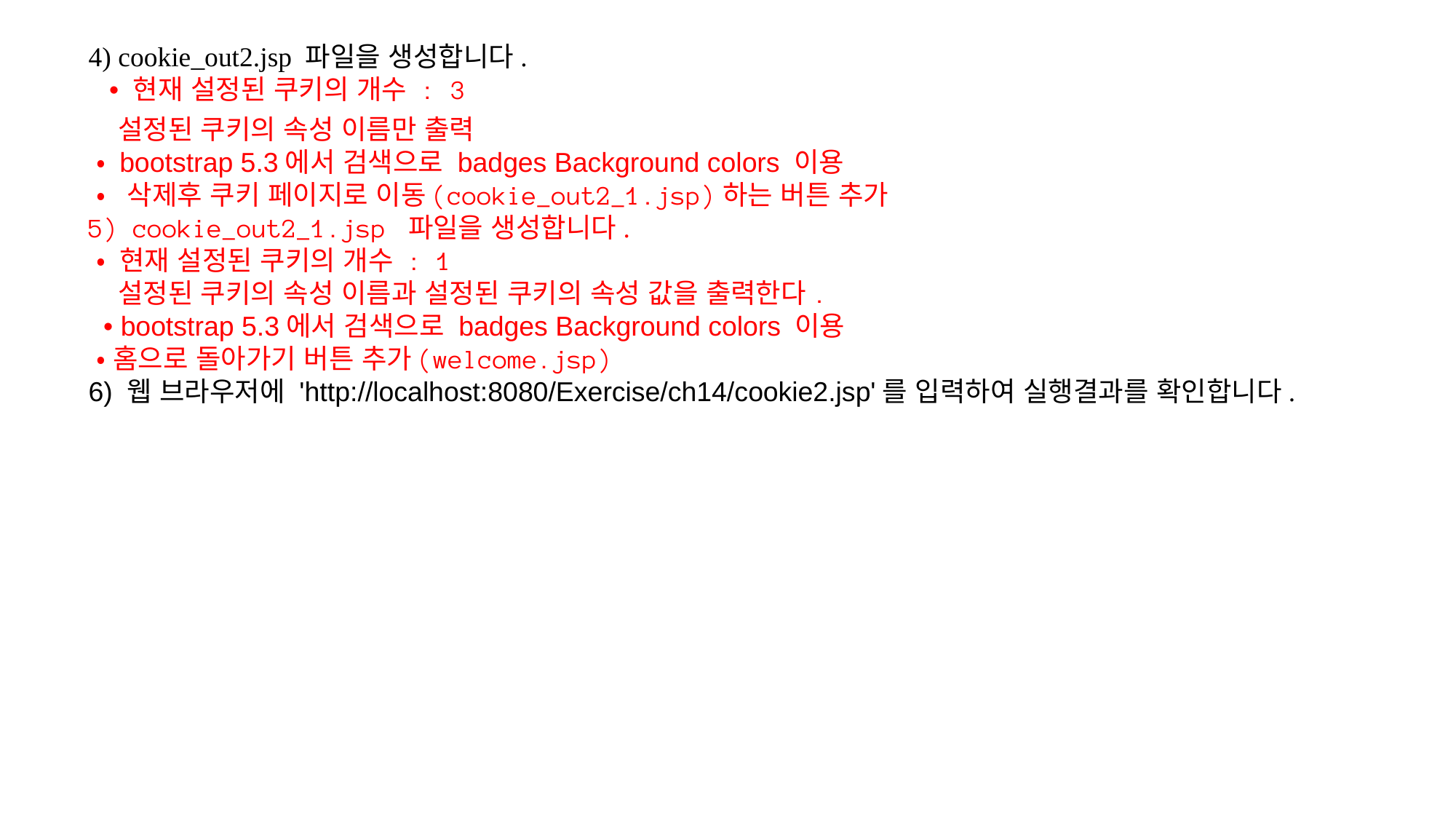

4) cookie_out2.jsp 파일을 생성합니다.
   • 현재 설정된 쿠키의 개수 : 3
   설정된 쿠키의 속성 이름만 출력
 • bootstrap 5.3에서 검색으로 badges Background colors 이용
 •  삭제후 쿠키 페이지로 이동(cookie_out2_1.jsp)하는 버튼 추가
5) cookie_out2_1.jsp 파일을 생성합니다.
 • 현재 설정된 쿠키의 개수 : 1
   설정된 쿠키의 속성 이름과 설정된 쿠키의 속성 값을 출력한다.
 • bootstrap 5.3에서 검색으로 badges Background colors 이용
 • 홈으로 돌아가기 버튼 추가(welcome.jsp)
6) 웹 브라우저에 'http://localhost:8080/Exercise/ch14/cookie2.jsp'를 입력하여 실행결과를 확인합니다.